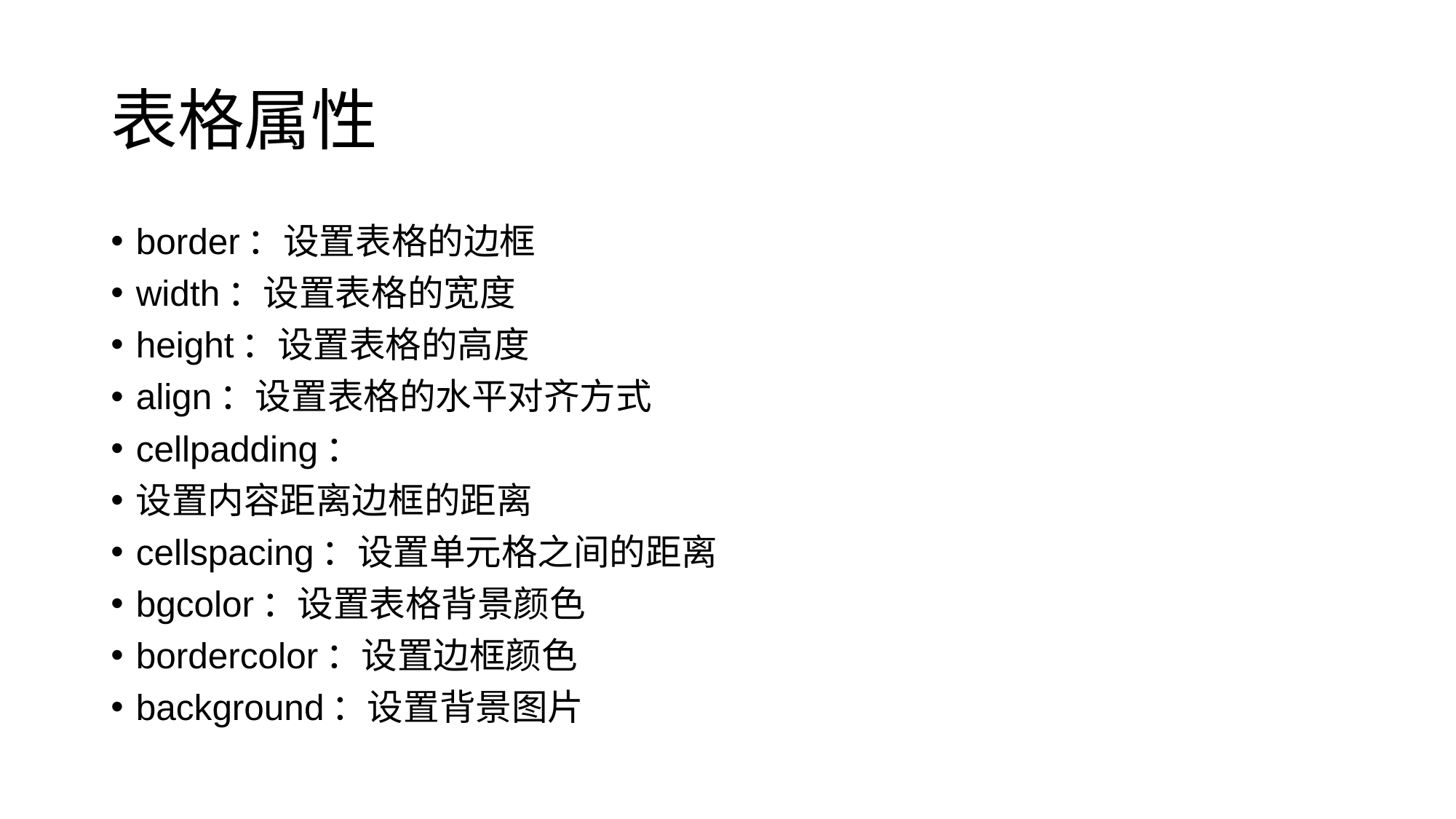

# 表格属性
border：设置表格的边框
width：设置表格的宽度
height：设置表格的高度
align：设置表格的水平对齐方式
cellpadding：
设置内容距离边框的距离
cellspacing：设置单元格之间的距离
bgcolor：设置表格背景颜色
bordercolor：设置边框颜色
background：设置背景图片